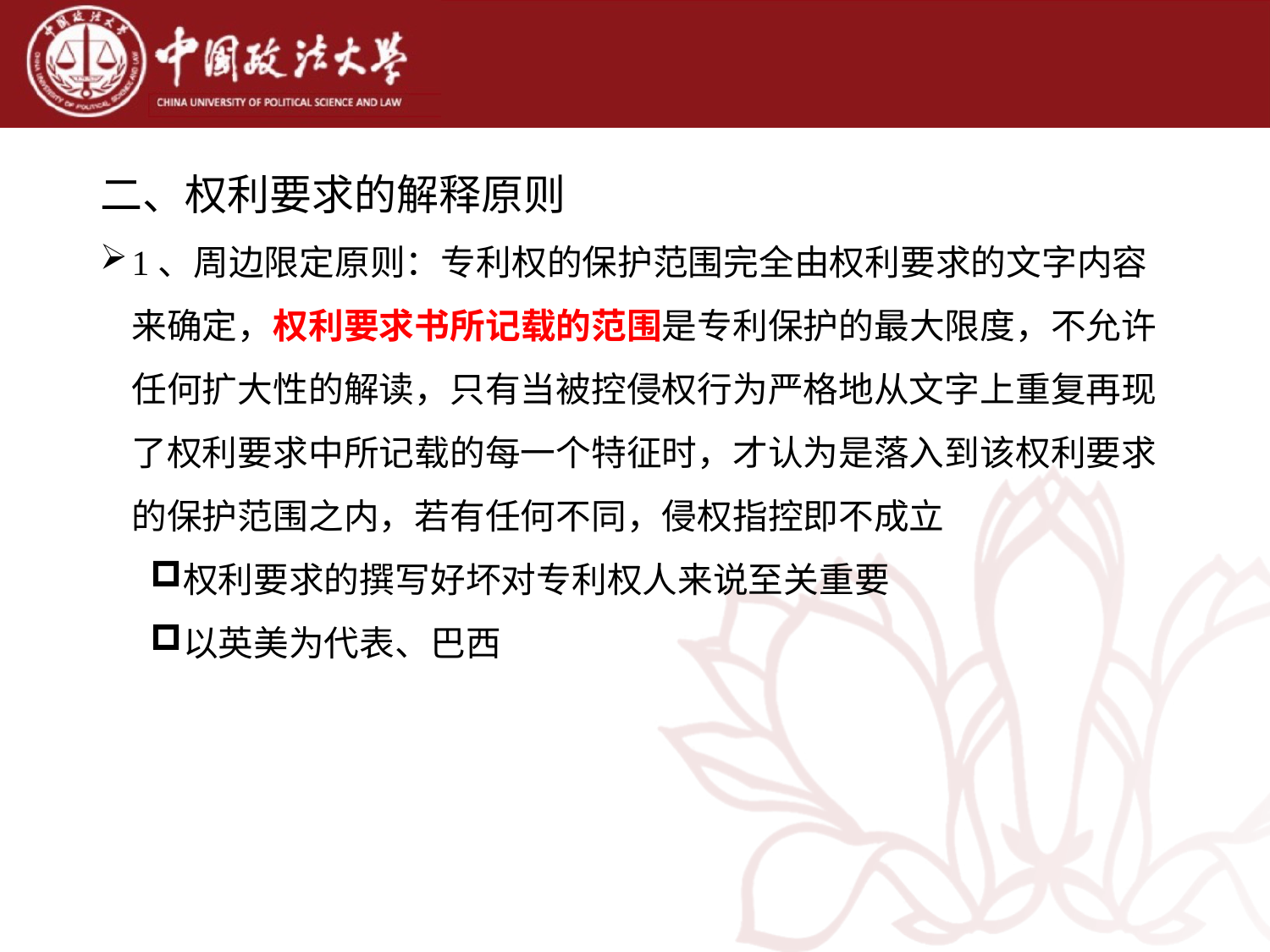

二、权利要求的解释原则
1、周边限定原则：专利权的保护范围完全由权利要求的文字内容来确定，权利要求书所记载的范围是专利保护的最大限度，不允许任何扩大性的解读，只有当被控侵权行为严格地从文字上重复再现了权利要求中所记载的每一个特征时，才认为是落入到该权利要求的保护范围之内，若有任何不同，侵权指控即不成立
权利要求的撰写好坏对专利权人来说至关重要
以英美为代表、巴西